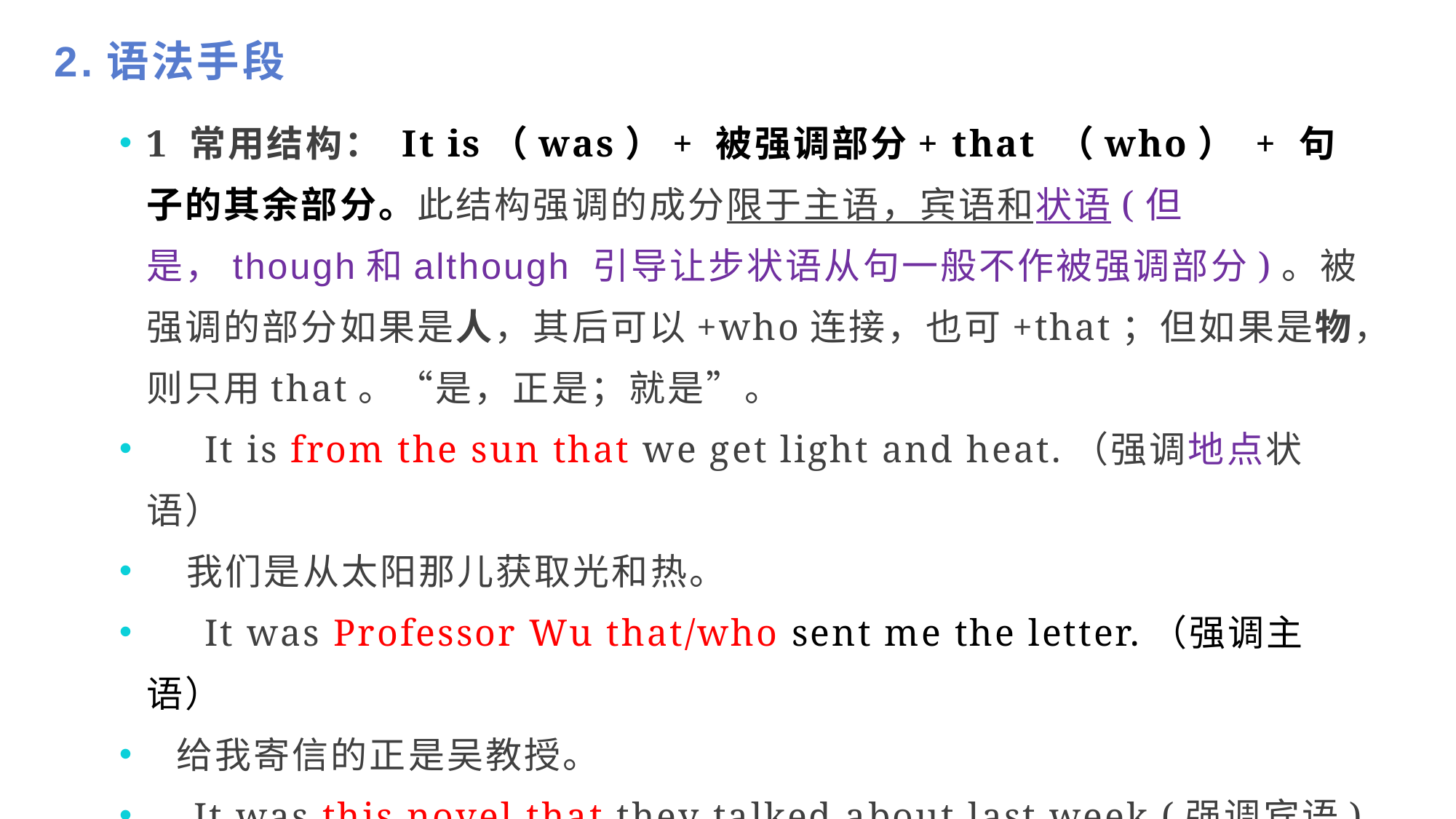

# 2.语法手段
1 常用结构： It is（was）+ 被强调部分+ that （who） + 句子的其余部分。此结构强调的成分限于主语，宾语和状语(但是，though和although 引导让步状语从句一般不作被强调部分)。被强调的部分如果是人，其后可以+who连接，也可+that；但如果是物，则只用that。“是，正是；就是”。
　 It is from the sun that we get light and heat.（强调地点状语）
   我们是从太阳那儿获取光和热。
　 It was Professor Wu that/who sent me the letter.（强调主语）
  给我寄信的正是吴教授。
    It was this novel that they talked about last week.(强调宾语)
  他们上周讨论的正是这本小说。